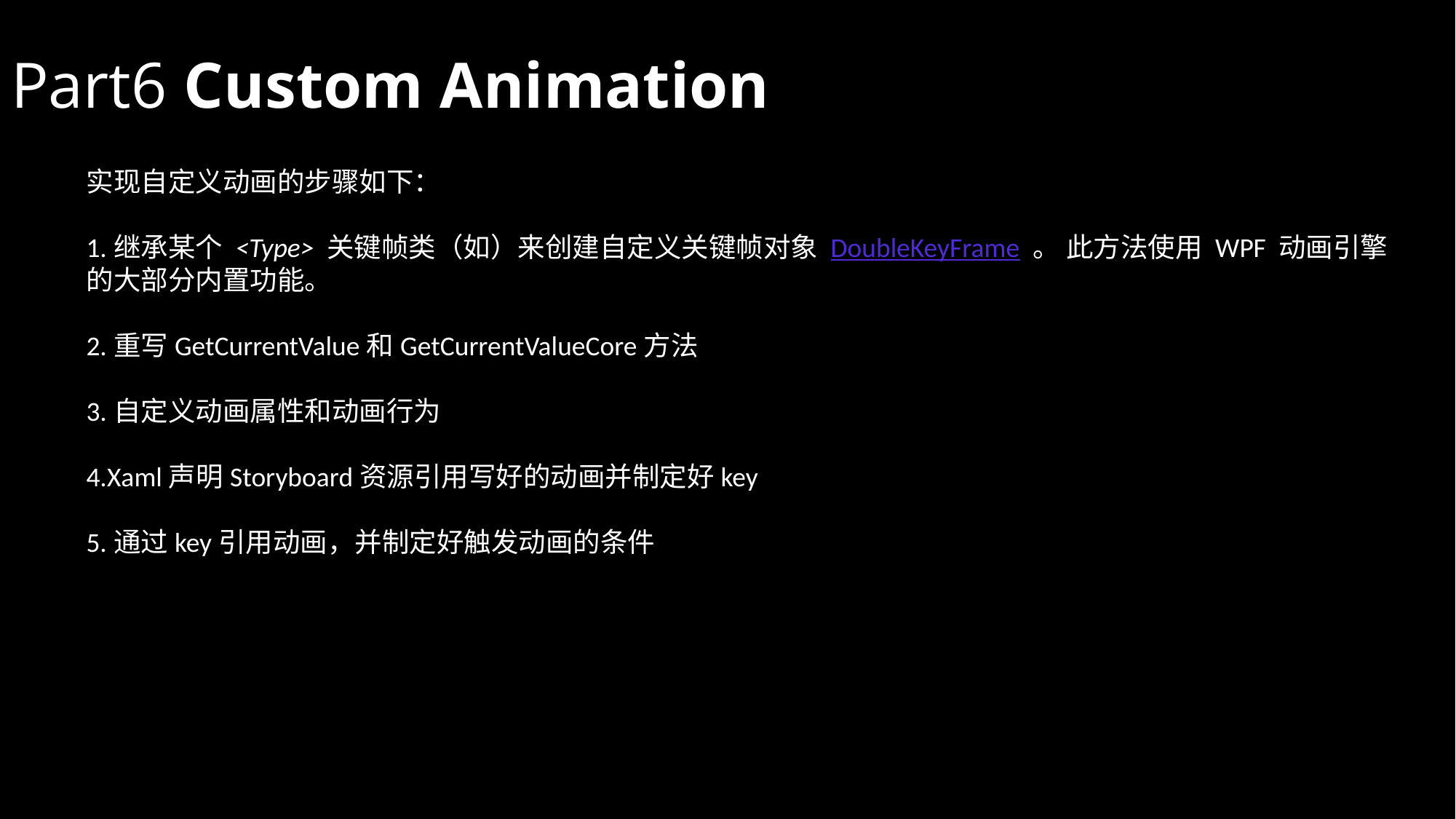

# Part6 Custom Animation
实现自定义动画的步骤如下：

1.继承某个 <Type> 关键帧类（如）来创建自定义关键帧对象 DoubleKeyFrame 。 此方法使用 WPF 动画引擎的大部分内置功能。

2.重写GetCurrentValue和GetCurrentValueCore方法

3.自定义动画属性和动画行为

4.Xaml声明Storyboard资源引用写好的动画并制定好key

5.通过key引用动画，并制定好触发动画的条件